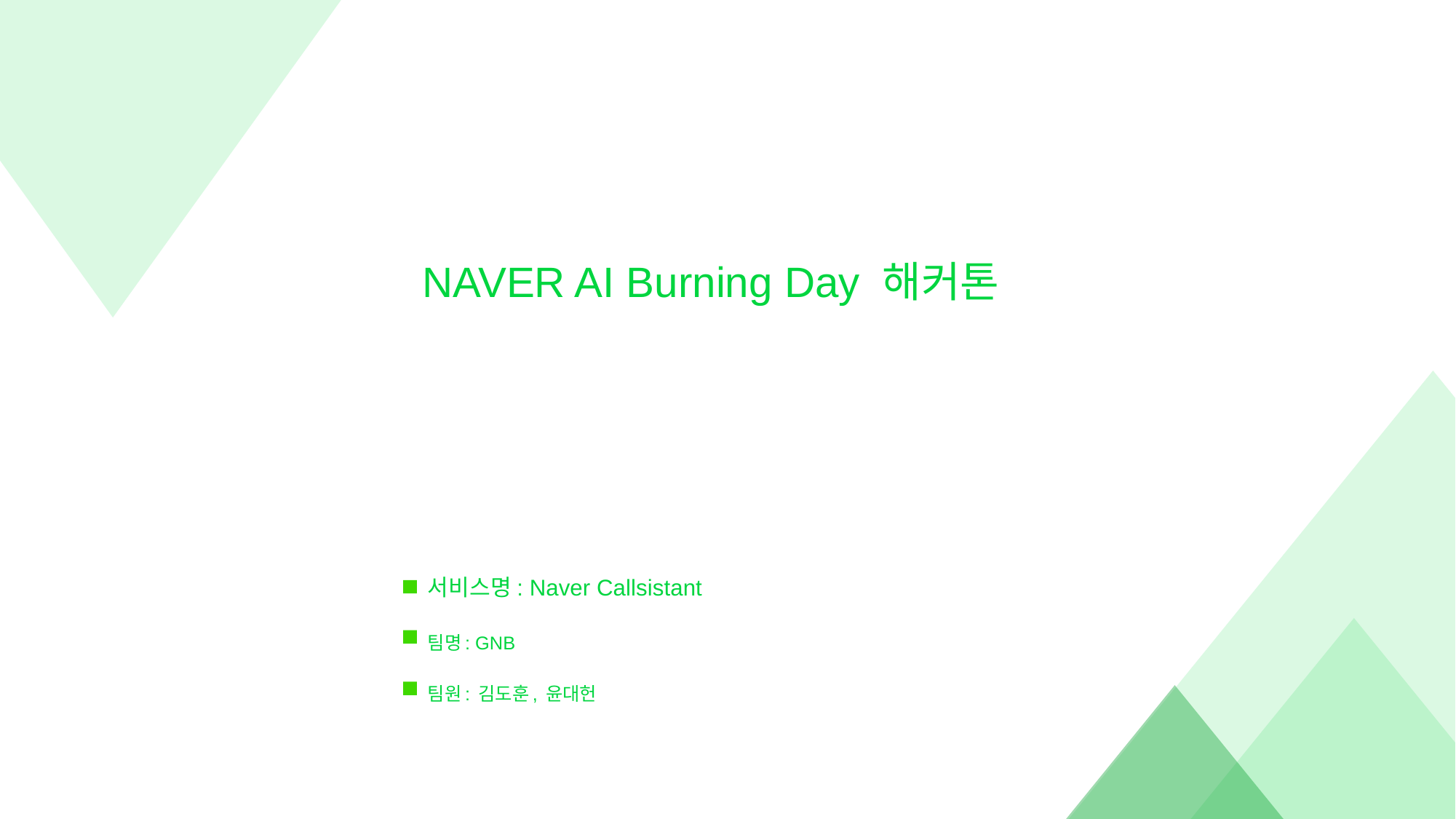

NAVER AI Burning Day 해커톤
서비스명: Naver Callsistant

팀명: GNB

팀원: 김도훈, 윤대헌